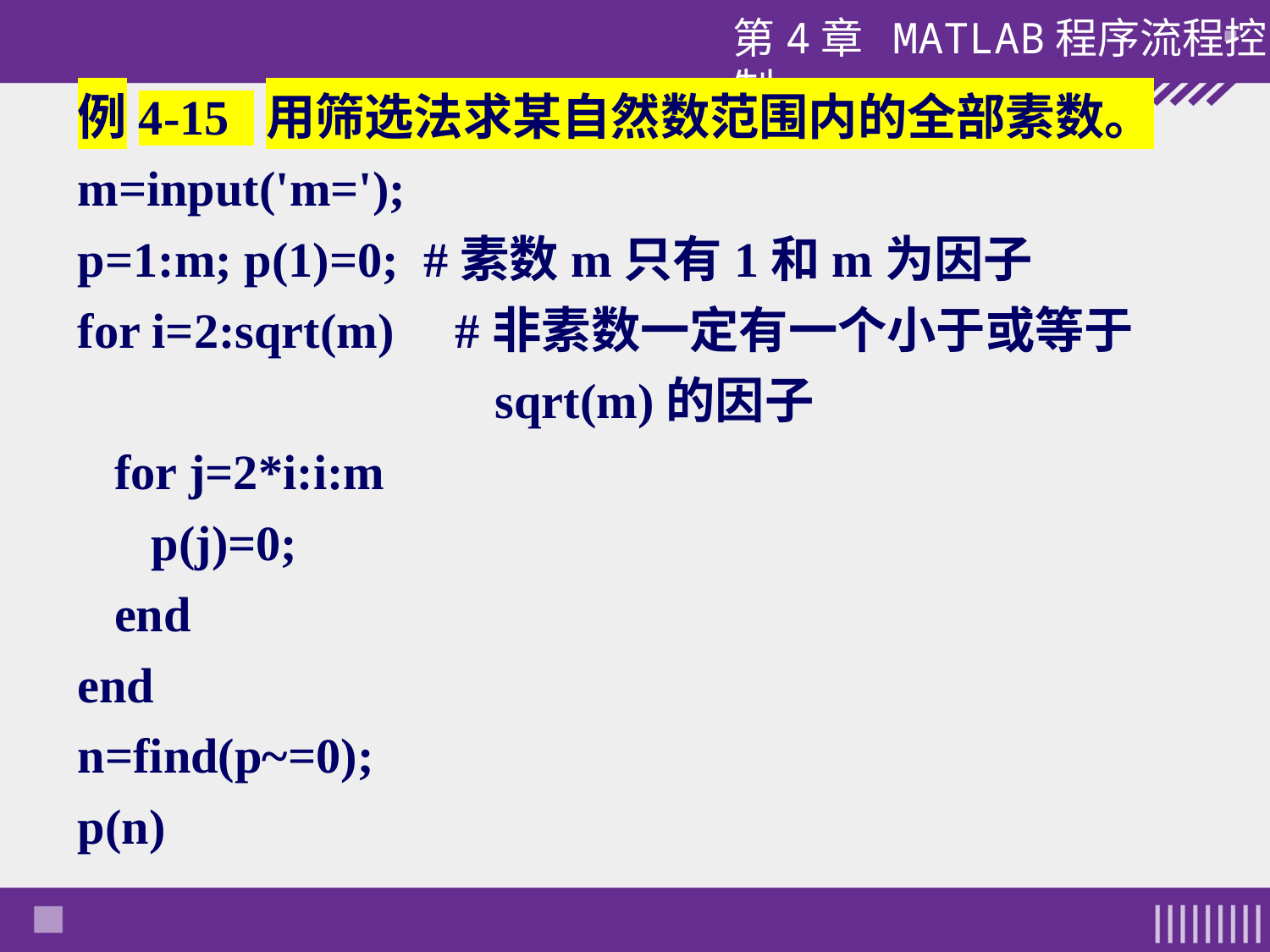

例4-15  用筛选法求某自然数范围内的全部素数。
m=input('m=');
p=1:m; p(1)=0;  #素数m只有1和m为因子
for i=2:sqrt(m)     #非素数一定有一个小于或等于
                                  sqrt(m)的因子
   for j=2*i:i:m
      p(j)=0;
   end
end
n=find(p~=0);
p(n)